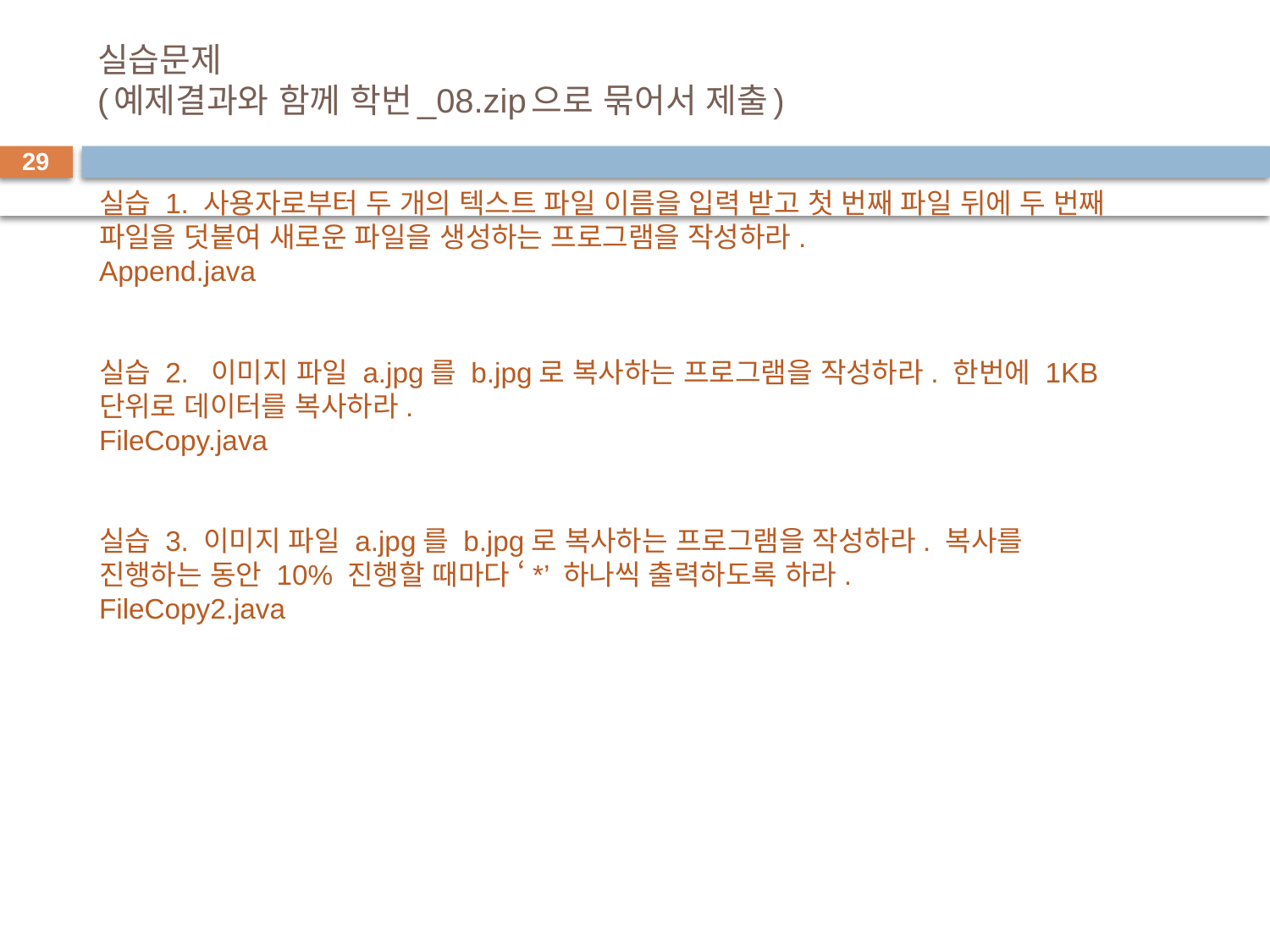

# 실습문제 (예제결과와 함께 학번_08.zip으로 묶어서 제출)
29
실습 1. 사용자로부터 두 개의 텍스트 파일 이름을 입력 받고 첫 번째 파일 뒤에 두 번째 파일을 덧붙여 새로운 파일을 생성하는 프로그램을 작성하라.
Append.java

실습 2.  이미지 파일 a.jpg를 b.jpg로 복사하는 프로그램을 작성하라. 한번에 1KB 단위로 데이터를 복사하라.
FileCopy.java

실습 3. 이미지 파일 a.jpg를 b.jpg로 복사하는 프로그램을 작성하라. 복사를 진행하는 동안 10% 진행할 때마다 ‘*’ 하나씩 출력하도록 하라.
FileCopy2.java